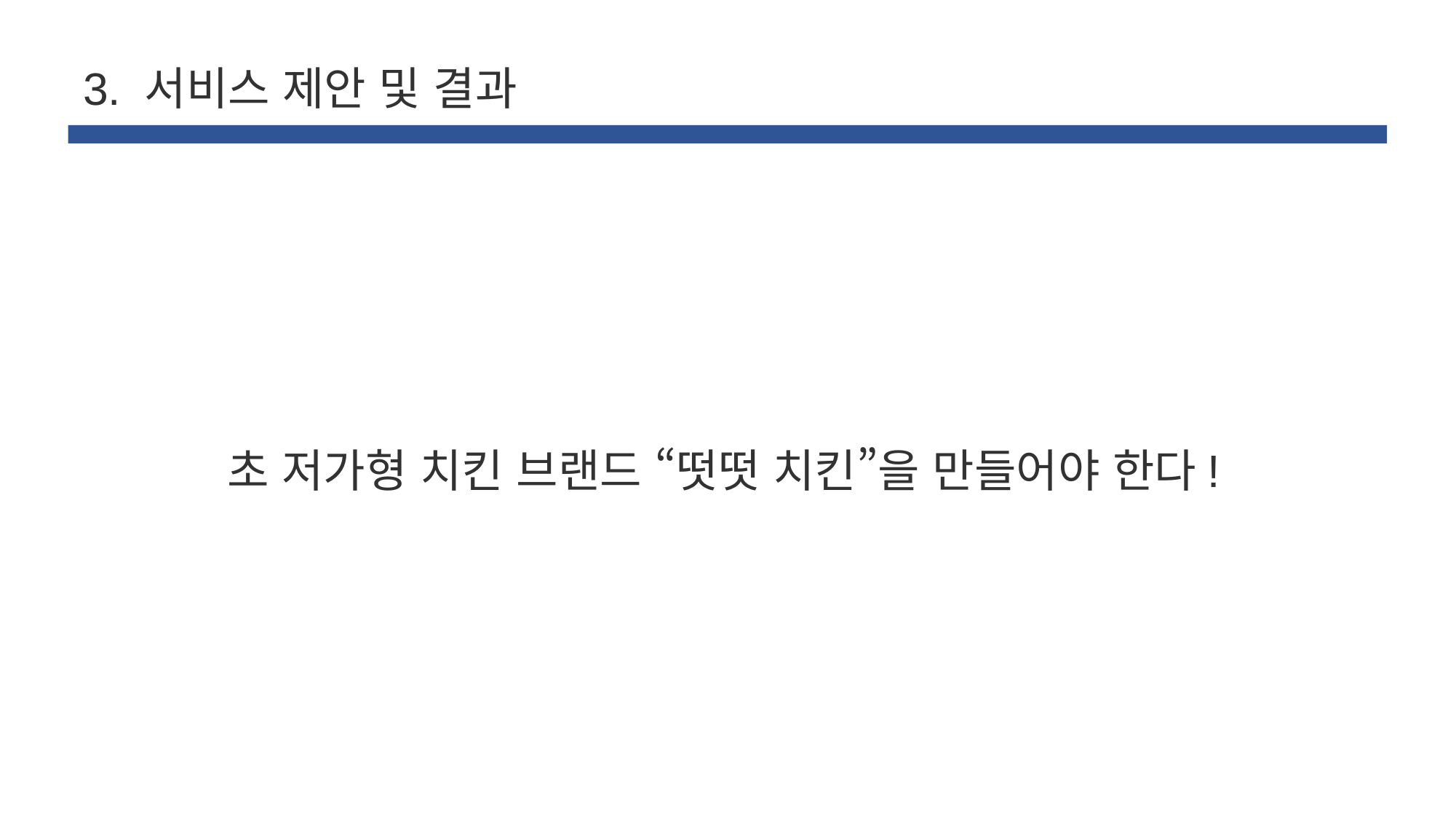

3. 서비스 제안 및 결과

초 저가형 치킨 브랜드 “떳떳 치킨”을 만들어야 한다!